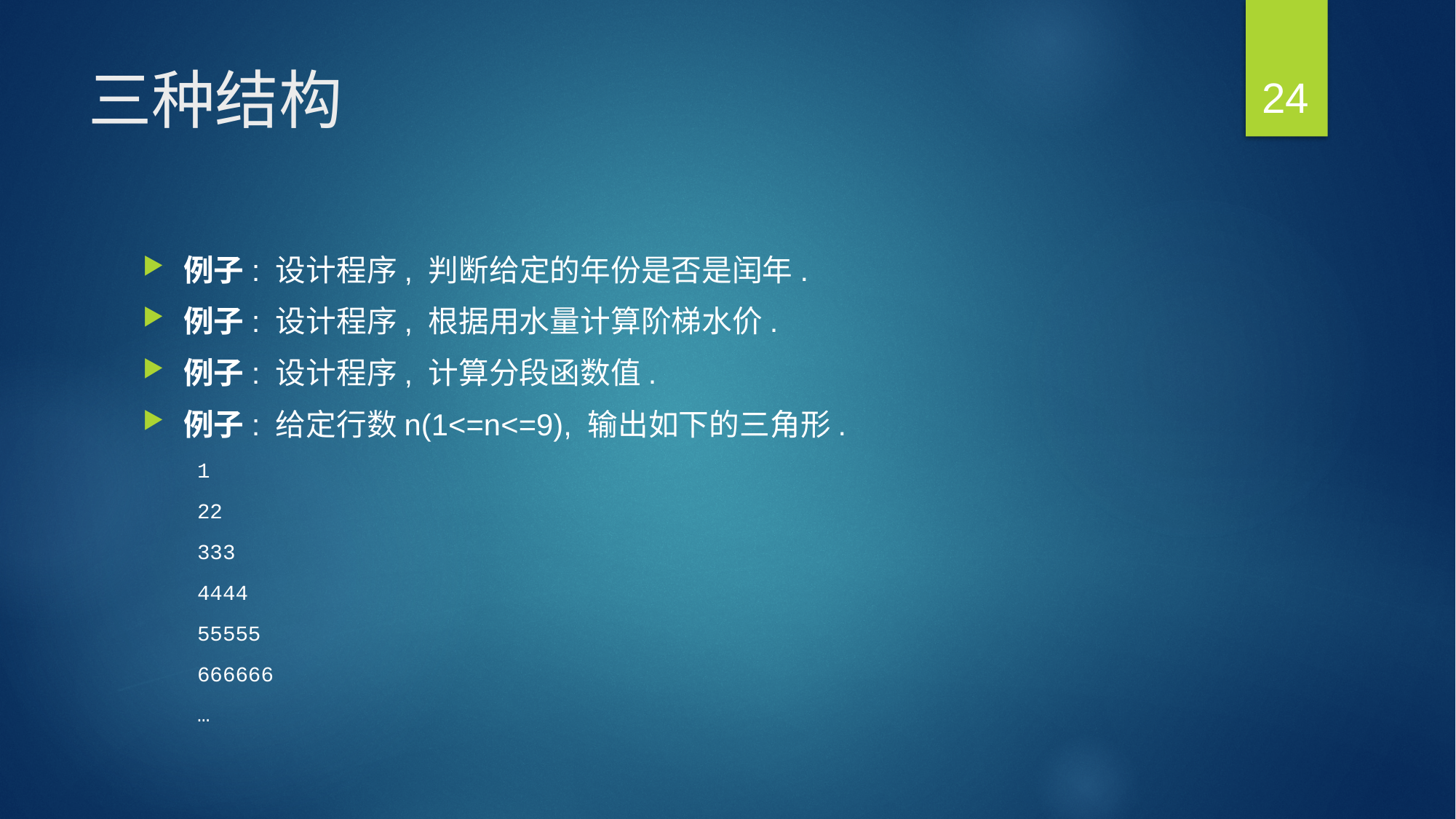

24
# 三种结构
例子: 设计程序, 判断给定的年份是否是闰年.
例子: 设计程序, 根据用水量计算阶梯水价.
例子: 设计程序, 计算分段函数值.
例子: 给定行数n(1<=n<=9), 输出如下的三角形.
1
22
333
4444
55555
666666
…